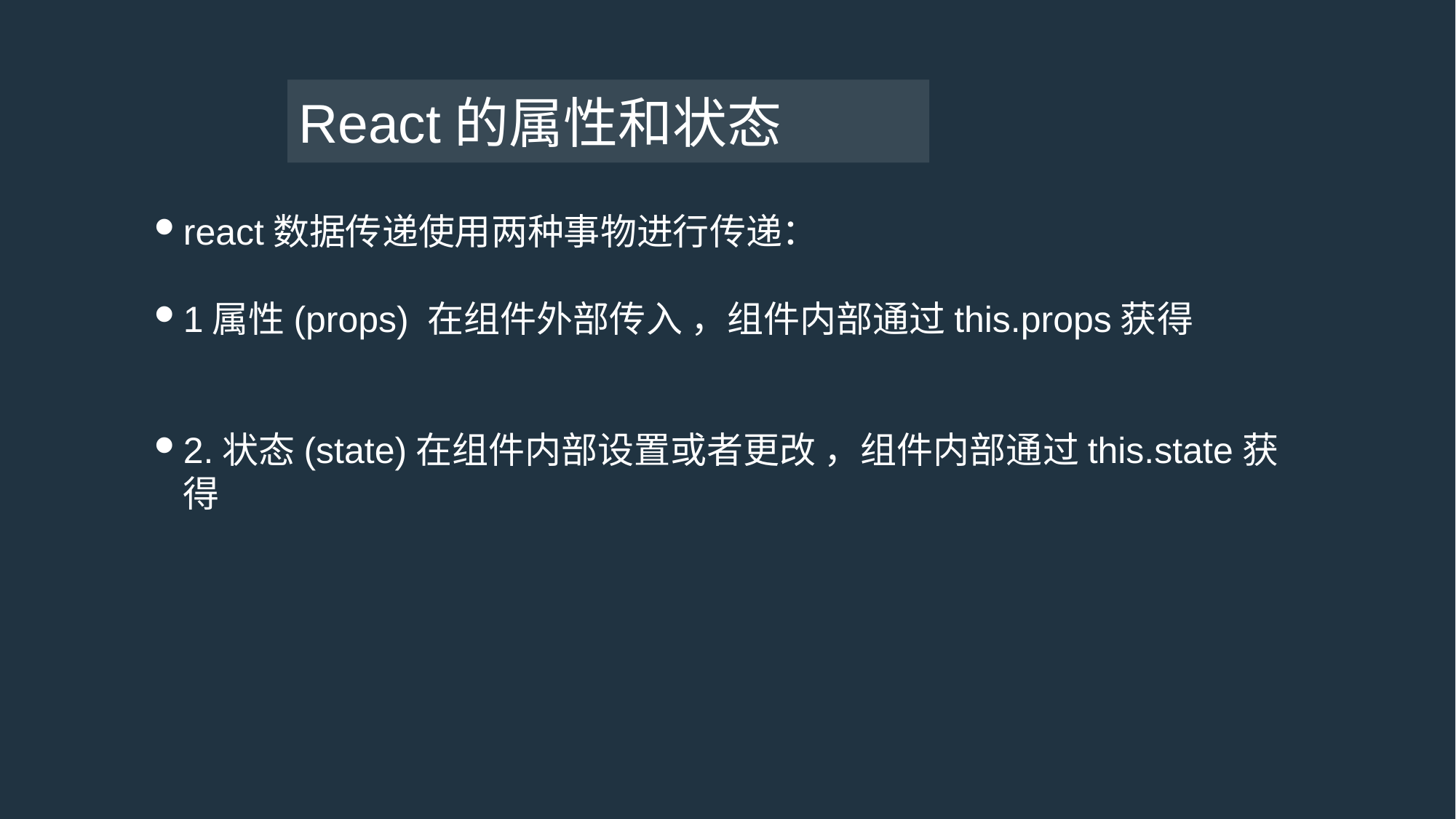

# React的属性和状态
react数据传递使用两种事物进行传递：

1属性(props) 在组件外部传入 ，组件内部通过this.props获得

2.状态(state)在组件内部设置或者更改 ，组件内部通过this.state获得